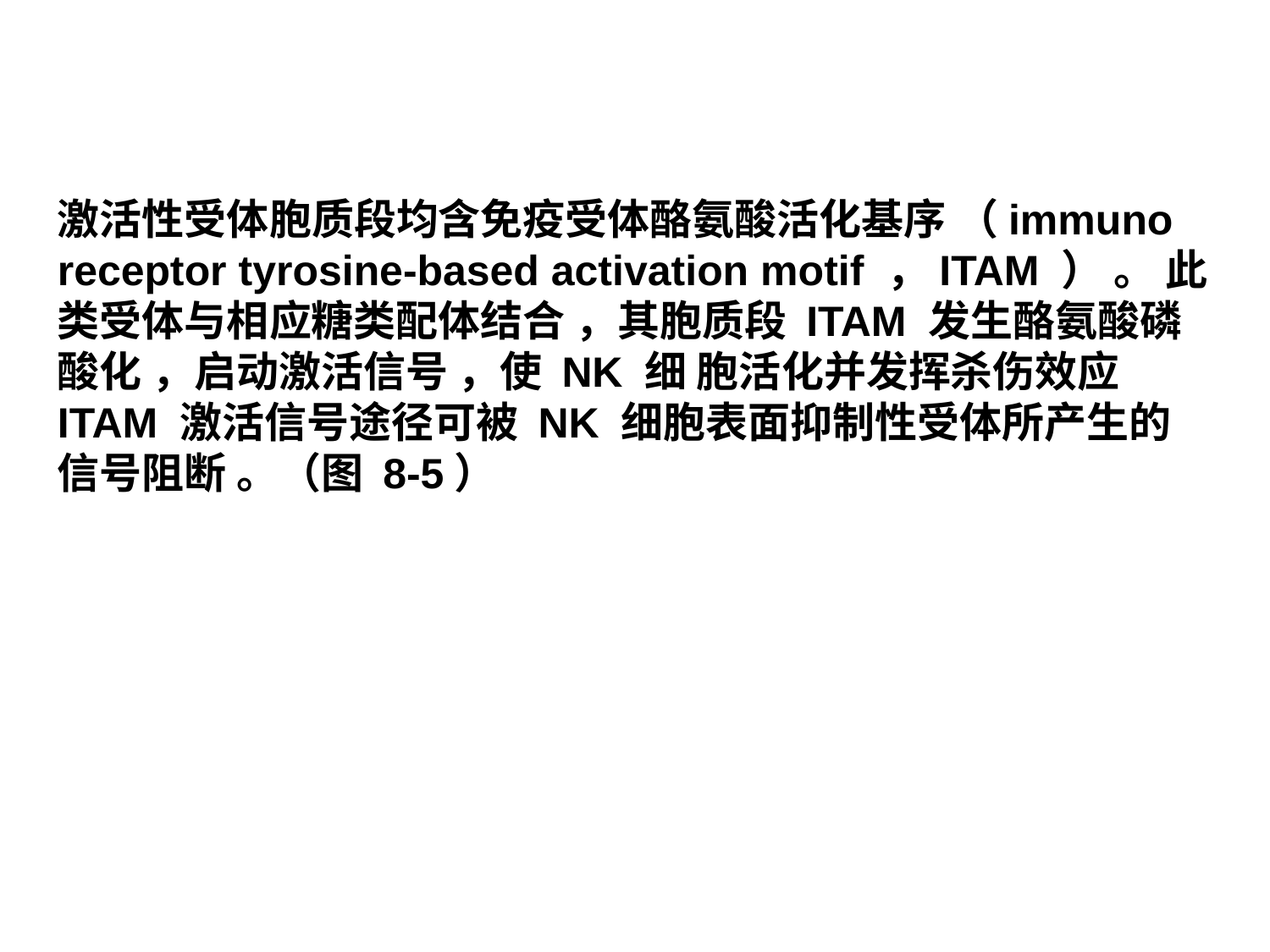

激活性受体胞质段均含免疫受体酪氨酸活化基序 （immuno receptor tyrosine‐based activation motif ，ITAM ） 。 此类受体与相应糖类配体结合 ，其胞质段 ITAM 发生酪氨酸磷酸化 ，启动激活信号 ，使 NK 细 胞活化并发挥杀伤效应ITAM 激活信号途径可被 NK 细胞表面抑制性受体所产生的信号阻断 。（图 8-5）